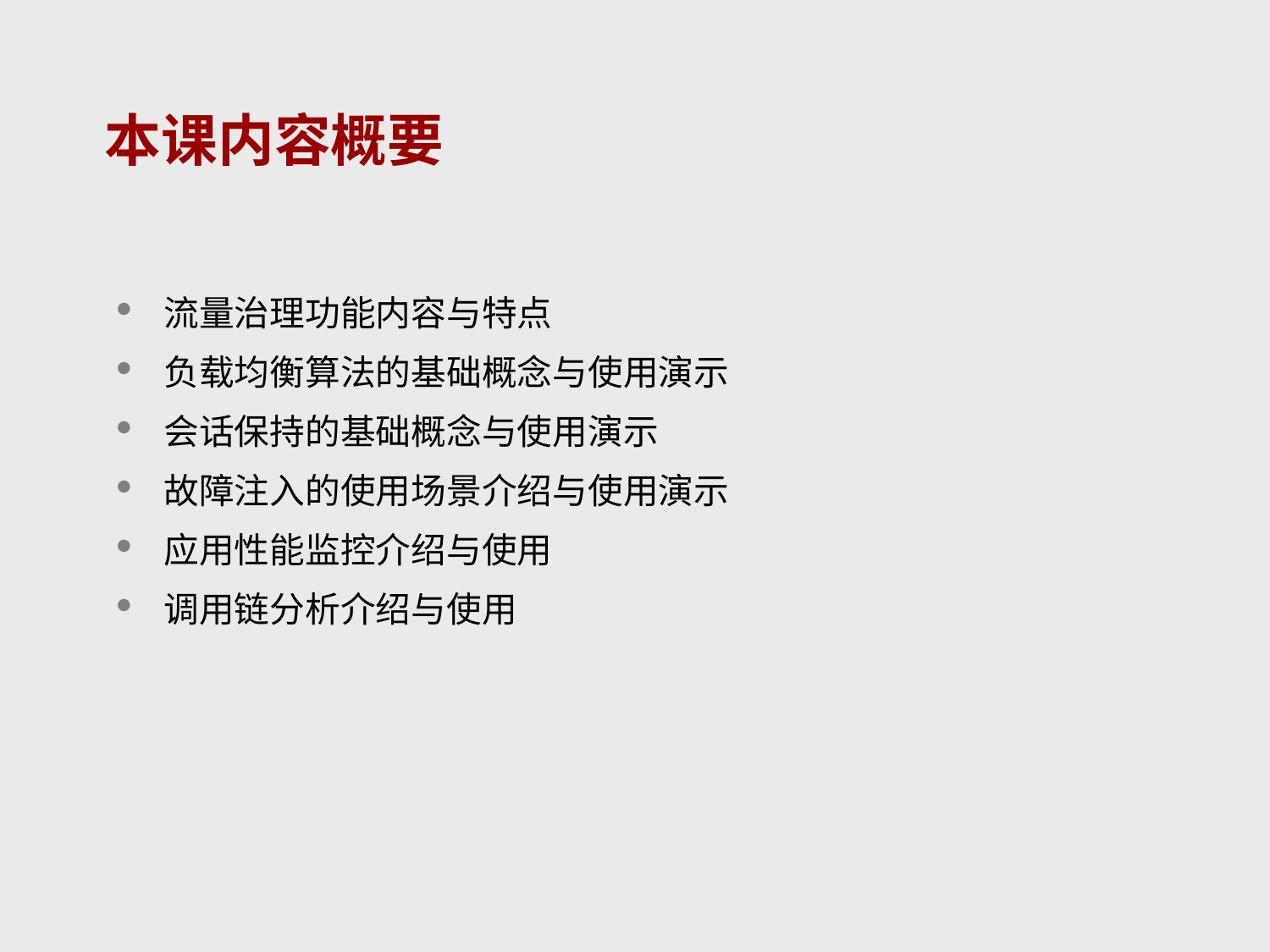

本课内容概要

流量治理功能内容与特点
负载均衡算法的基础概念与使用演示
会话保持的基础概念与使用演示
故障注入的使用场景介绍与使用演示
应用性能监控介绍与使用
调用链分析介绍与使用